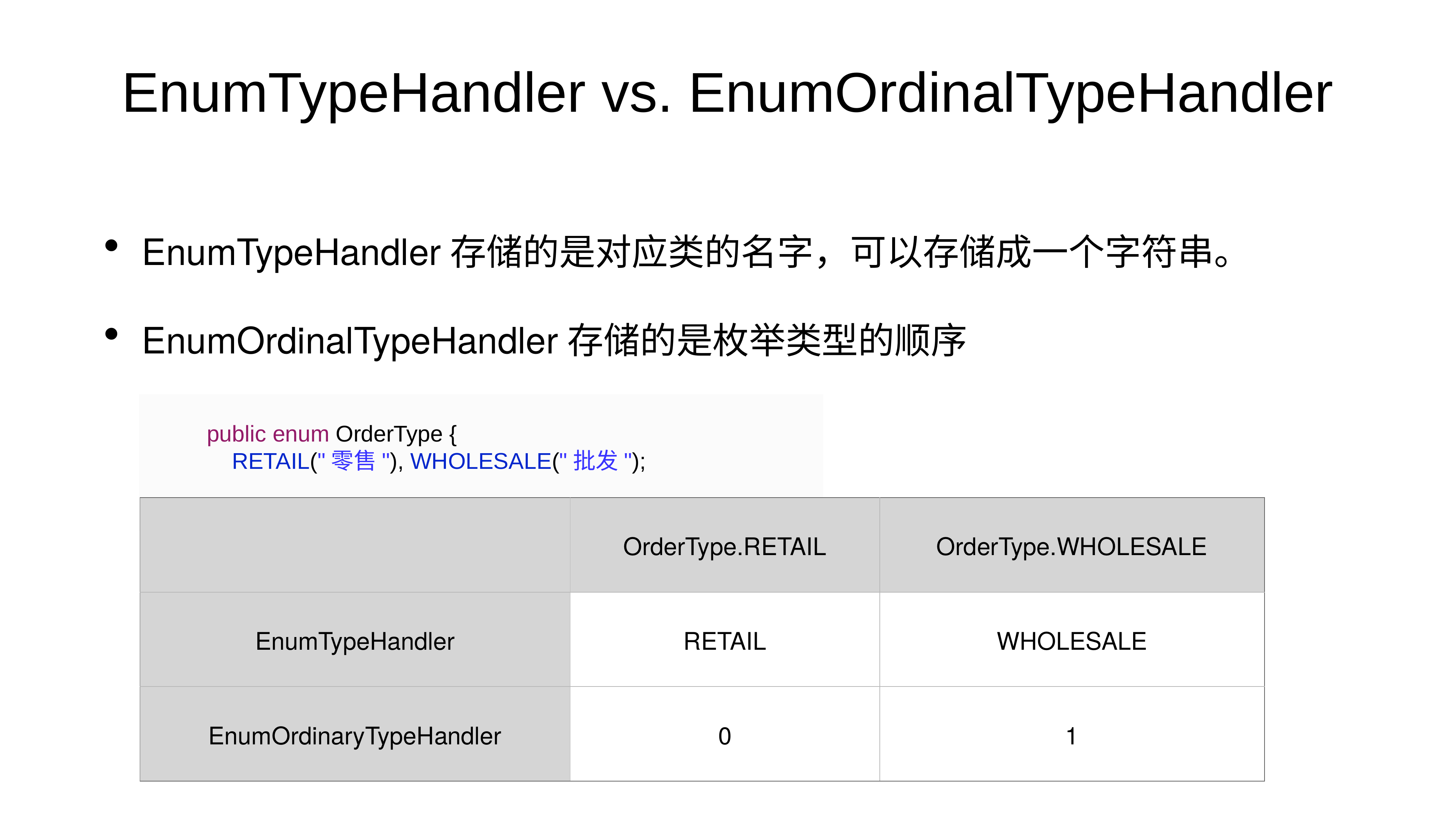

# EnumTypeHandler vs. EnumOrdinalTypeHandler
EnumTypeHandler存储的是对应类的名字，可以存储成一个字符串。
EnumOrdinalTypeHandler存储的是枚举类型的顺序

public enum OrderType {
    RETAIL("零售"), WHOLESALE("批发");

|  | OrderType.RETAIL | OrderType.WHOLESALE |
| --- | --- | --- |
| EnumTypeHandler | RETAIL | WHOLESALE |
| EnumOrdinaryTypeHandler | 0 | 1 |